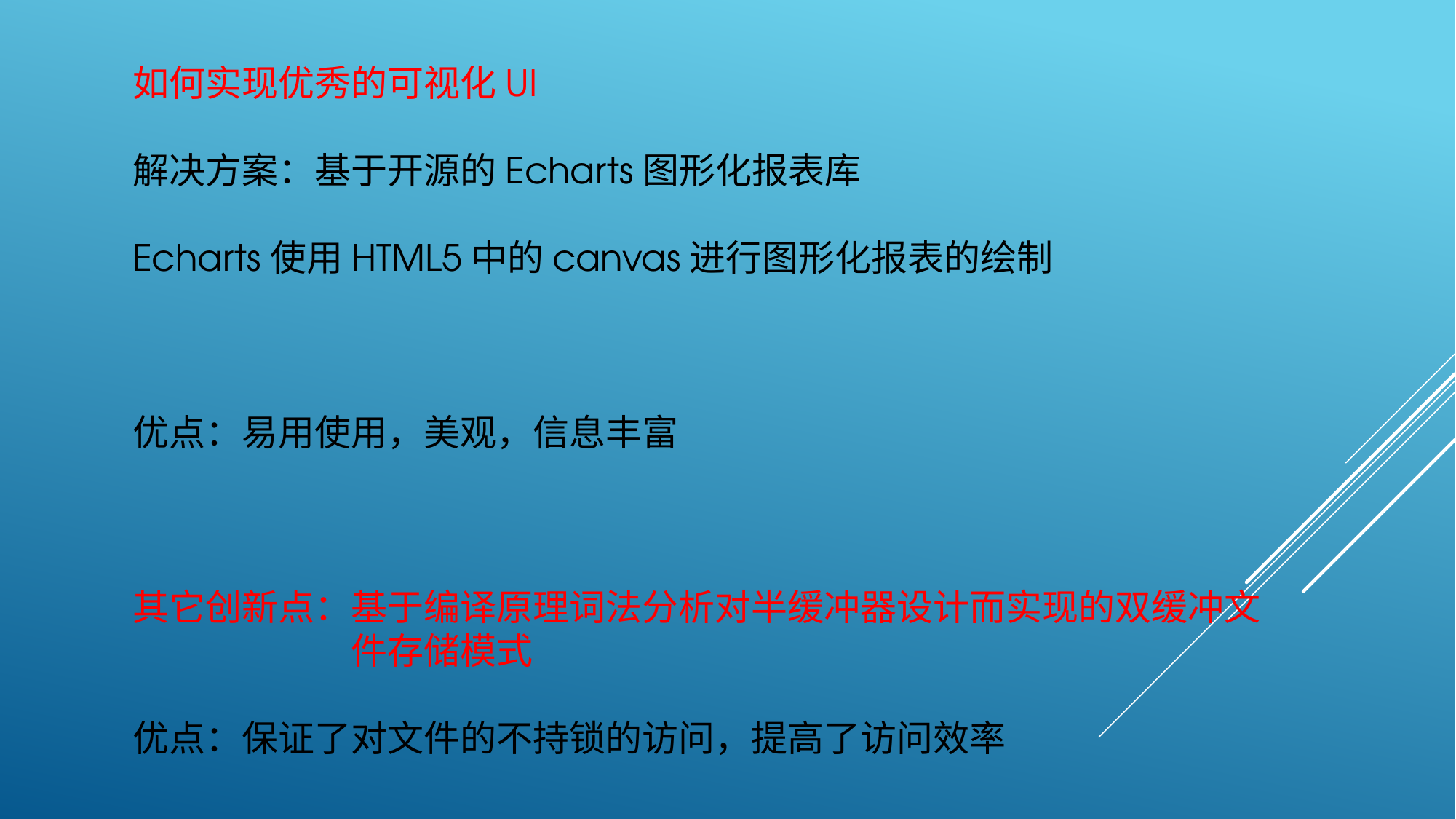

如何实现优秀的可视化UI

解决方案：基于开源的Echarts图形化报表库

Echarts使用HTML5中的canvas进行图形化报表的绘制

优点：易用使用，美观，信息丰富

其它创新点：基于编译原理词法分析对半缓冲器设计而实现的双缓冲文		件存储模式

优点：保证了对文件的不持锁的访问，提高了访问效率